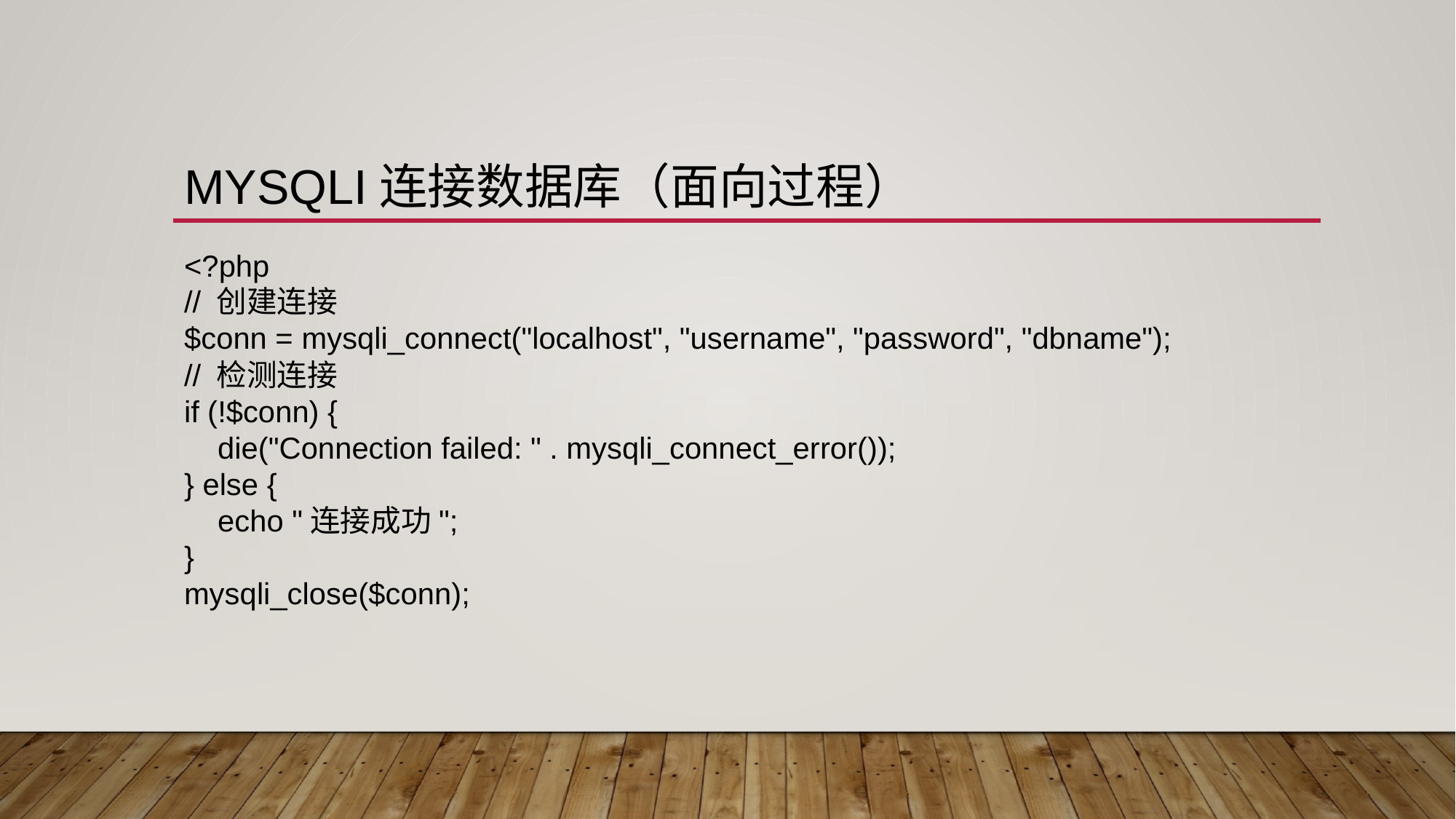

# Mysqli连接数据库（面向过程）
<?php
// 创建连接
$conn = mysqli_connect("localhost", "username", "password", "dbname");
// 检测连接
if (!$conn) {
    die("Connection failed: " . mysqli_connect_error());
} else {
    echo "连接成功";
}
mysqli_close($conn);